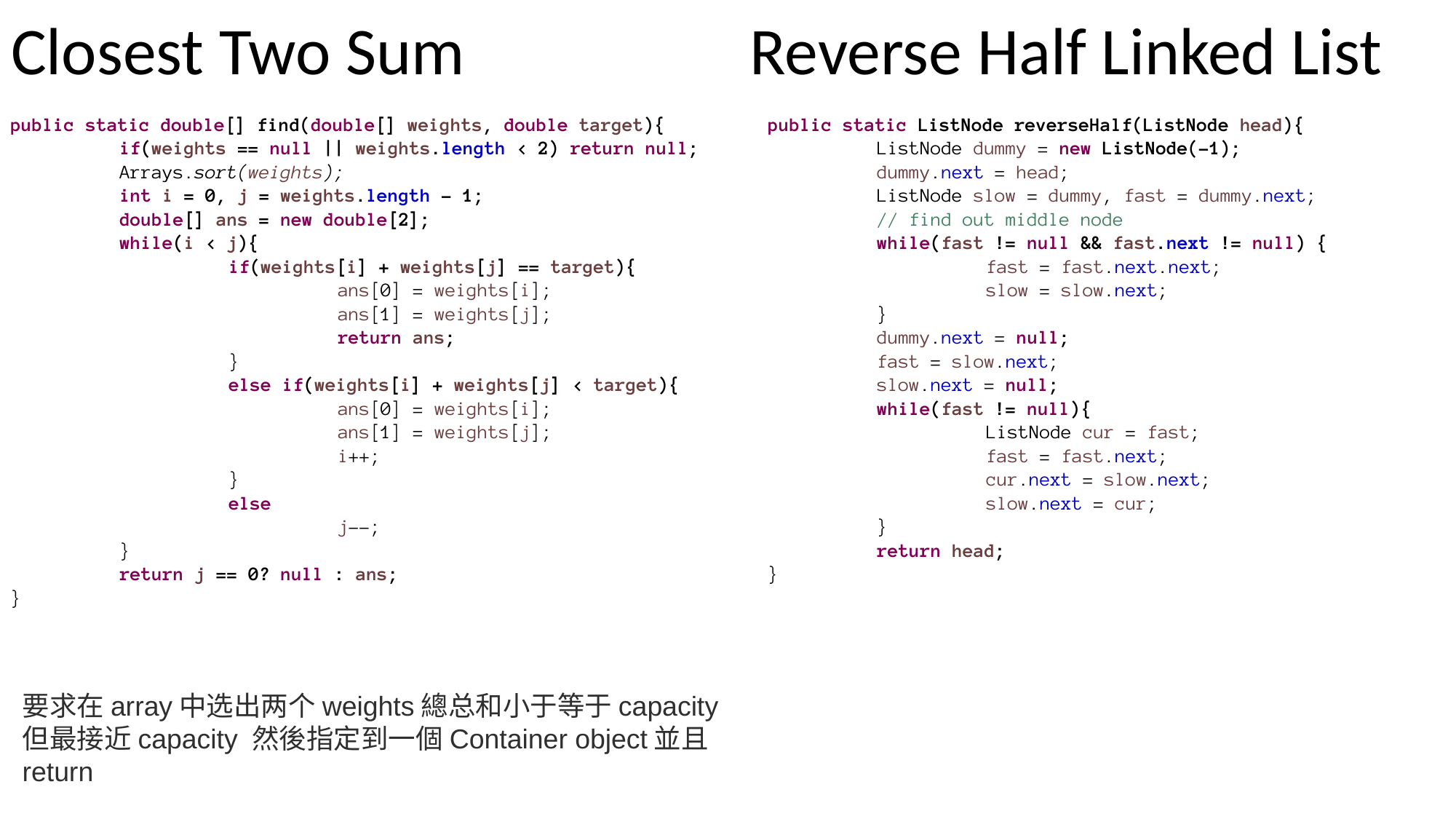

# Closest Two Sum
Reverse Half Linked List
public static double[] find(double[] weights, double target){
	if(weights == null || weights.length < 2) return null;
	Arrays.sort(weights);
	int i = 0, j = weights.length - 1;
	double[] ans = new double[2];
	while(i < j){
		if(weights[i] + weights[j] == target){
			ans[0] = weights[i];
			ans[1] = weights[j];
			return ans;
		}
		else if(weights[i] + weights[j] < target){
			ans[0] = weights[i];
			ans[1] = weights[j];
			i++;
		}
		else
			j--;
	}
	return j == 0? null : ans;
}
public static ListNode reverseHalf(ListNode head){
	ListNode dummy = new ListNode(-1);
	dummy.next = head;
	ListNode slow = dummy, fast = dummy.next;
	// find out middle node
	while(fast != null && fast.next != null) {
		fast = fast.next.next;
		slow = slow.next;
	}
	dummy.next = null;
	fast = slow.next;
	slow.next = null;
	while(fast != null){
		ListNode cur = fast;
		fast = fast.next;
		cur.next = slow.next;
		slow.next = cur;
	}
	return head;
}
要求在array中选出两个weights總总和小于等于capacity但最接近capacity 然後指定到一個Container object並且return